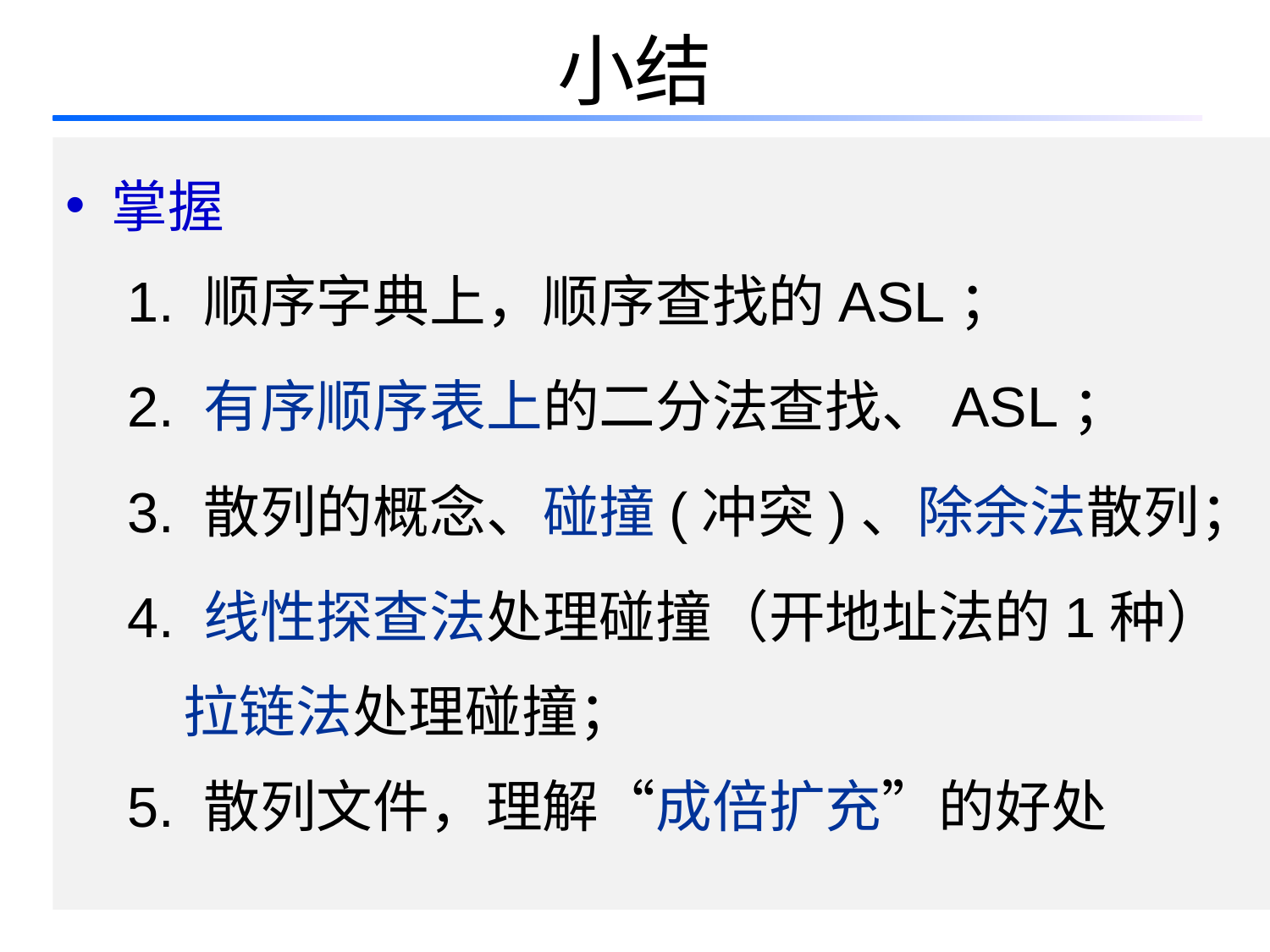

# 小结

 掌握
   1. 顺序字典上，顺序查找的ASL；
   2. 有序顺序表上的二分法查找、ASL；
   3. 散列的概念、碰撞(冲突)、除余法散列；
   4. 线性探查法处理碰撞（开地址法的1种）
       拉链法处理碰撞；
   5. 散列文件，理解“成倍扩充”的好处